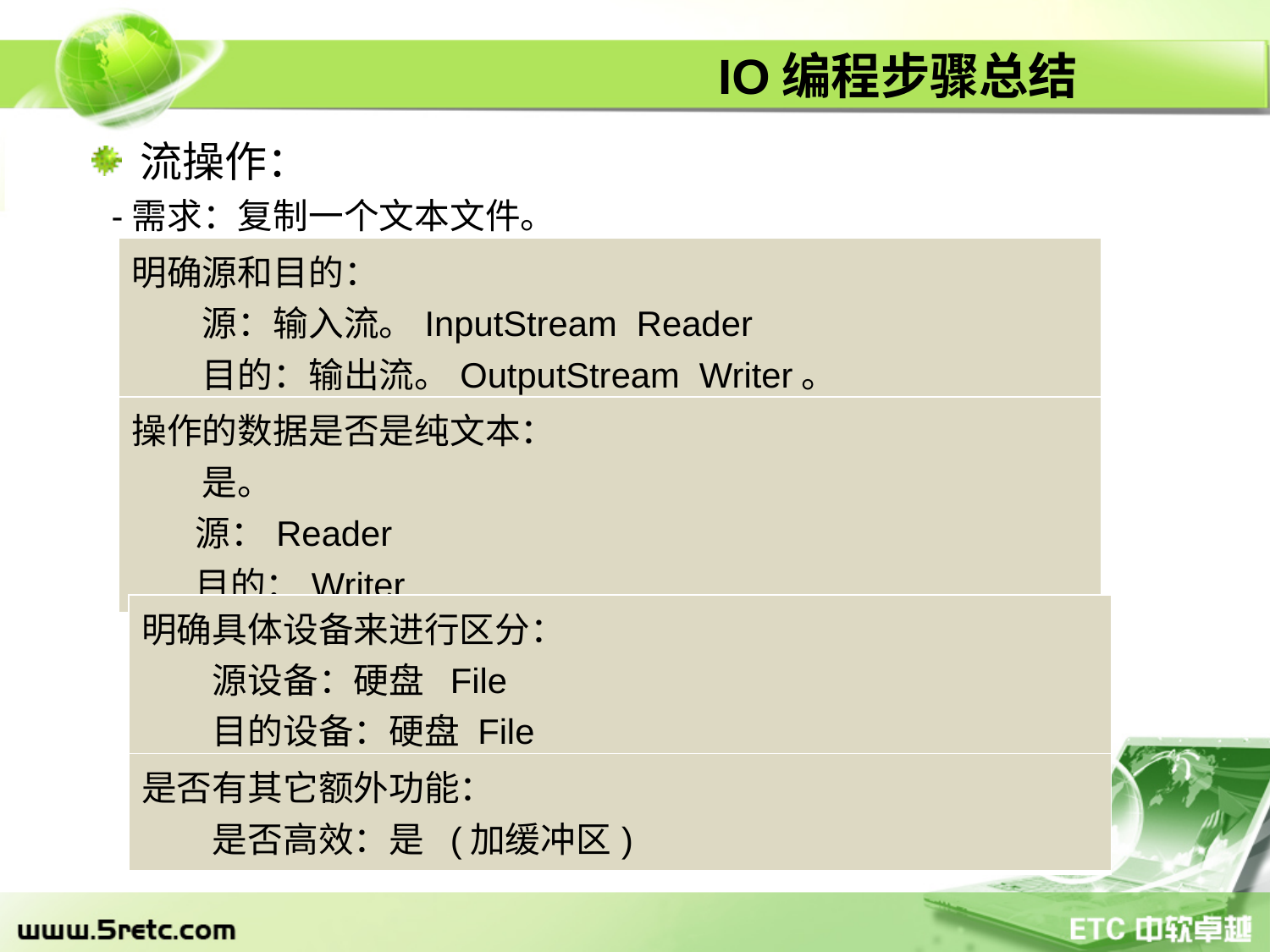

# IO编程步骤总结
流操作：
  -需求：复制一个文本文件。

| 明确源和目的： 　　源：输入流。InputStream Reader 　　目的：输出流。OutputStream Writer。 |
| --- |
| 操作的数据是否是纯文本： 　　是。 源：Reader 目的：Writer |
| --- |
| 明确具体设备来进行区分： 　　源设备：硬盘 File 　　目的设备：硬盘 File |
| --- |
| 是否有其它额外功能： 　　是否高效：是 (加缓冲区) |
| --- |